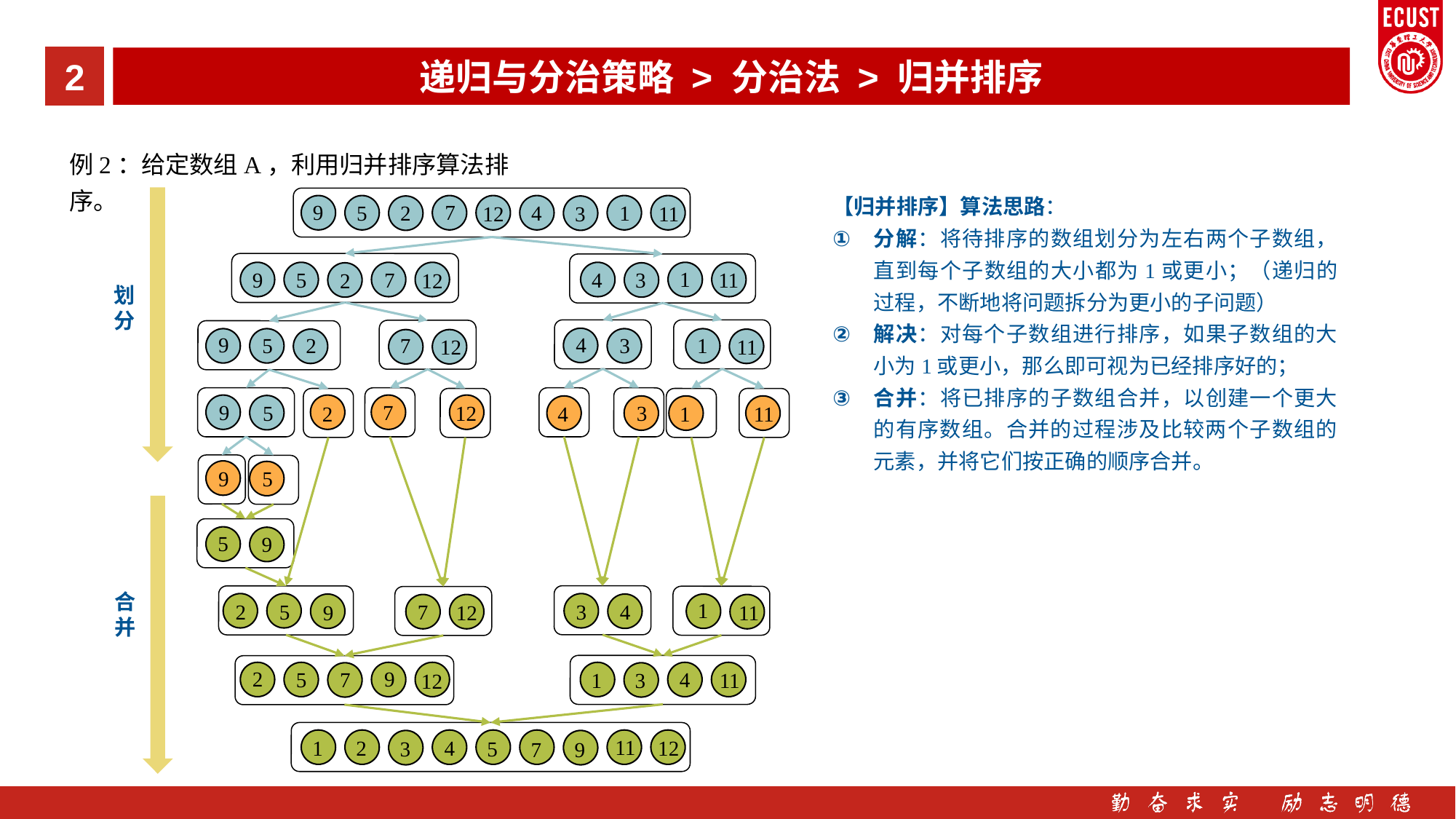

2
递归与分治策略 > 分治法 > 归并排序
例2：给定数组A，利用归并排序算法排序。
【归并排序】算法思路：
分解：将待排序的数组划分为左右两个子数组，直到每个子数组的大小都为1或更小；（递归的过程，不断地将问题拆分为更小的子问题）
解决：对每个子数组进行排序，如果子数组的大小为1或更小，那么即可视为已经排序好的；
合并：将已排序的子数组合并，以创建一个更大的有序数组。合并的过程涉及比较两个子数组的元素，并将它们按正确的顺序合并。

7
9
5
1
2
4
11
12
3

1
7
9
4
11
3
5
12
2

9
4
1
5
3
7
2
11

12

7
9
12
5
3

2

1
11
4

9
5

5
9

1
3
2
7
4

5
9
11

12

9
2
4
5
7
1
11
3
12

11
4
1
12
2
5

3
7

9

划分

合并